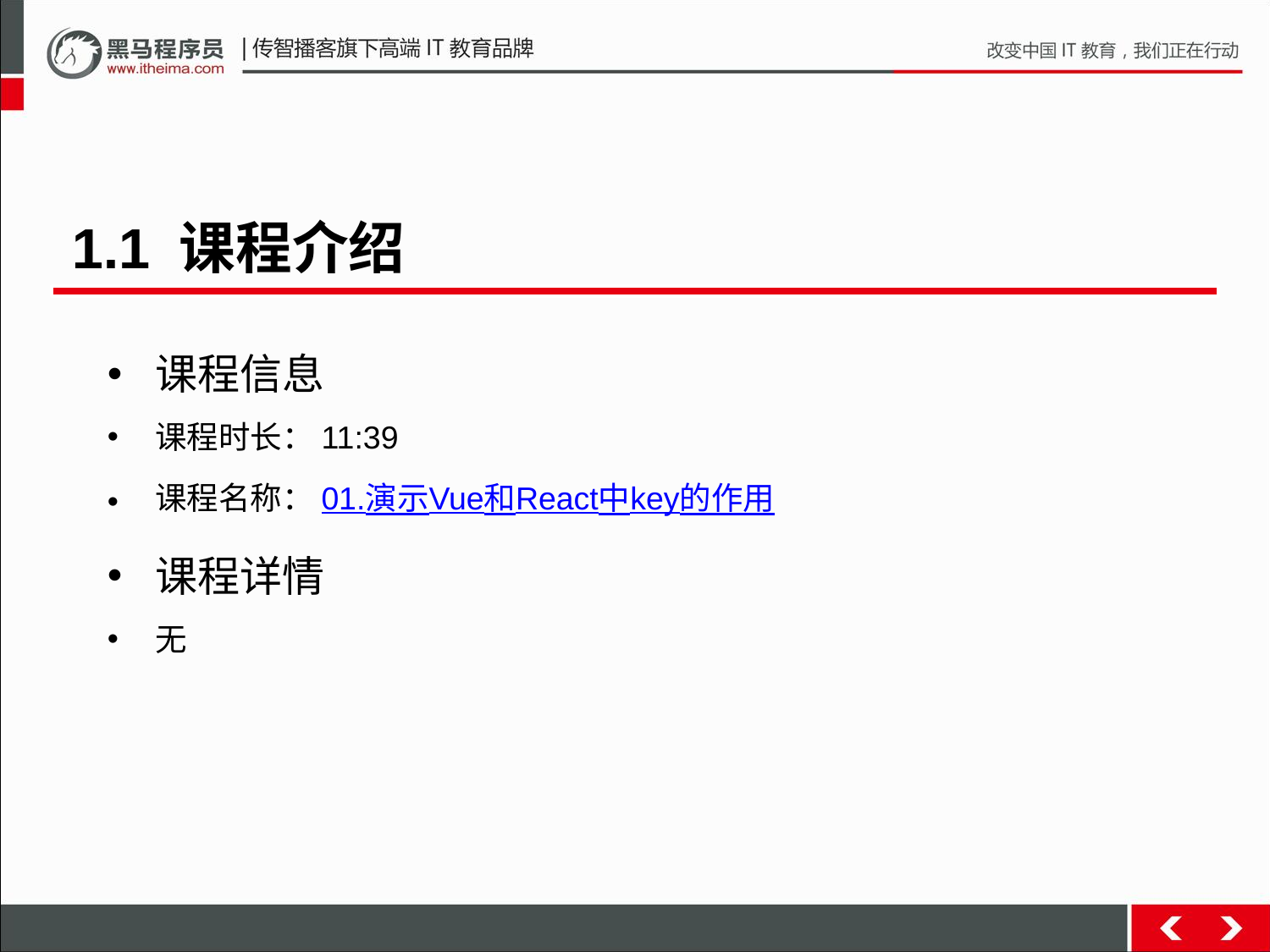

1.1 课程介绍
课程信息
课程时长：11:39
课程名称：01.演示Vue和React中key的作用
课程详情
无